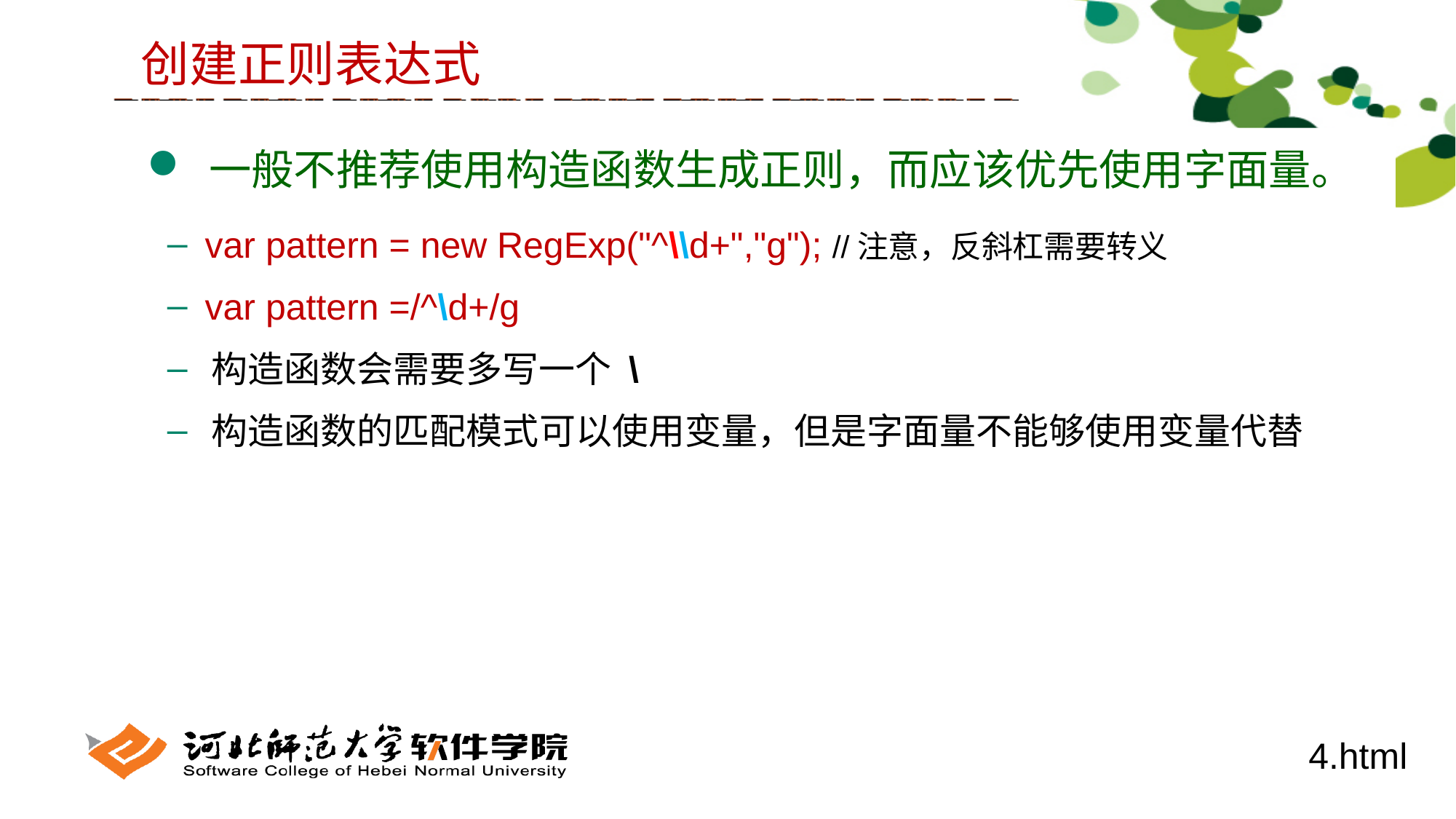

创建正则表达式

 一般不推荐使用构造函数生成正则，而应该优先使用字面量。
 var pattern = new RegExp("^\\d+","g"); //注意，反斜杠需要转义
 var pattern =/^\d+/g
 构造函数会需要多写一个 \
 构造函数的匹配模式可以使用变量，但是字面量不能够使用变量代替

4.html